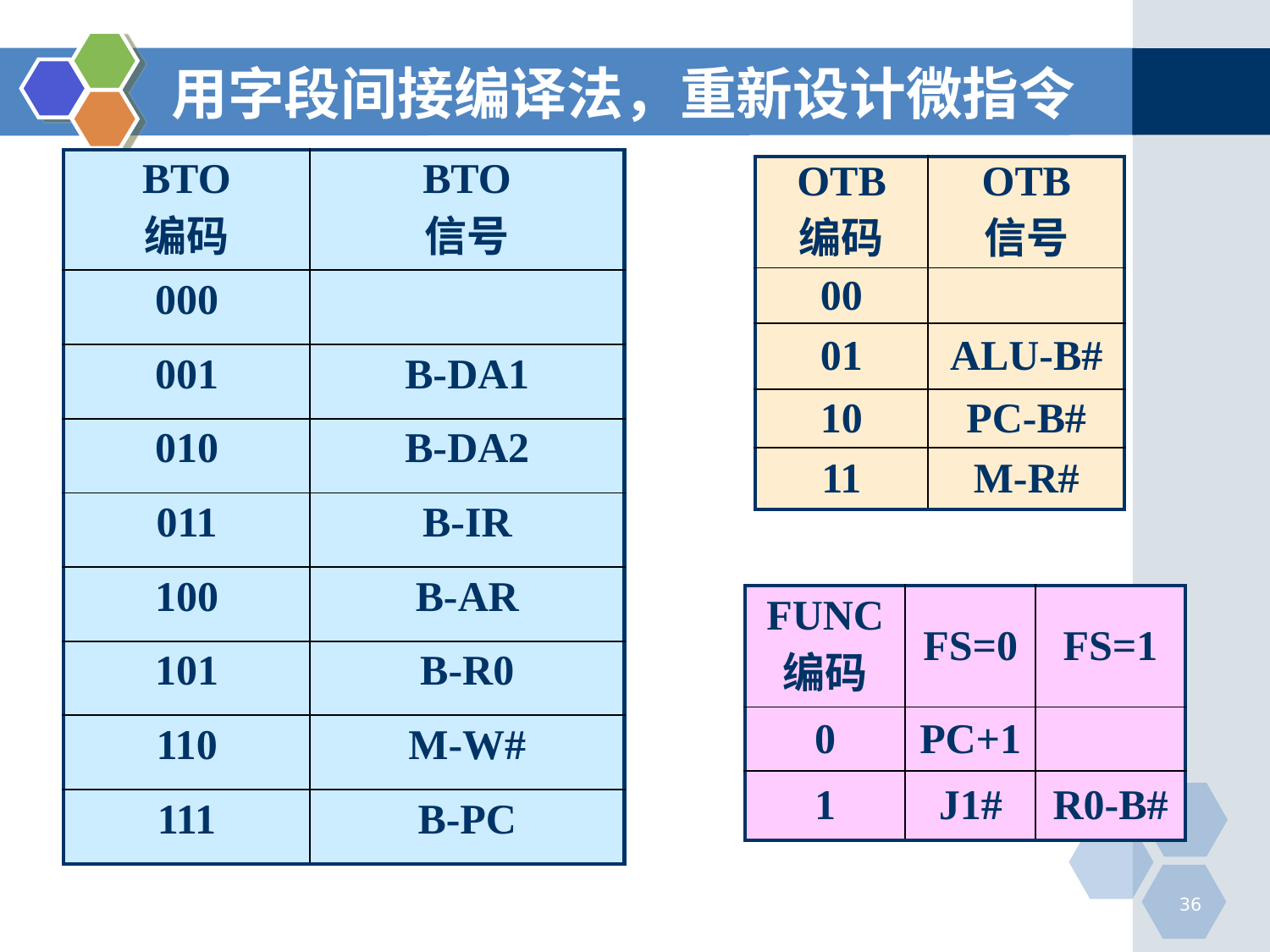

# 用字段间接编译法，重新设计微指令
| BTO 编码 | BTO 信号 |
| --- | --- |
| 000 |  |
| 001 | B-DA1 |
| 010 | B-DA2 |
| 011 | B-IR |
| 100 | B-AR |
| 101 | B-R0 |
| 110 | M-W# |
| 111 | B-PC |
| OTB 编码 | OTB 信号 |
| --- | --- |
| 00 |  |
| 01 | ALU-B# |
| 10 | PC-B# |
| 11 | M-R# |
| FUNC 编码 | FS=0 | FS=1 |
| --- | --- | --- |
| 0 | PC+1 |  |
| 1 | J1# | R0-B# |
36